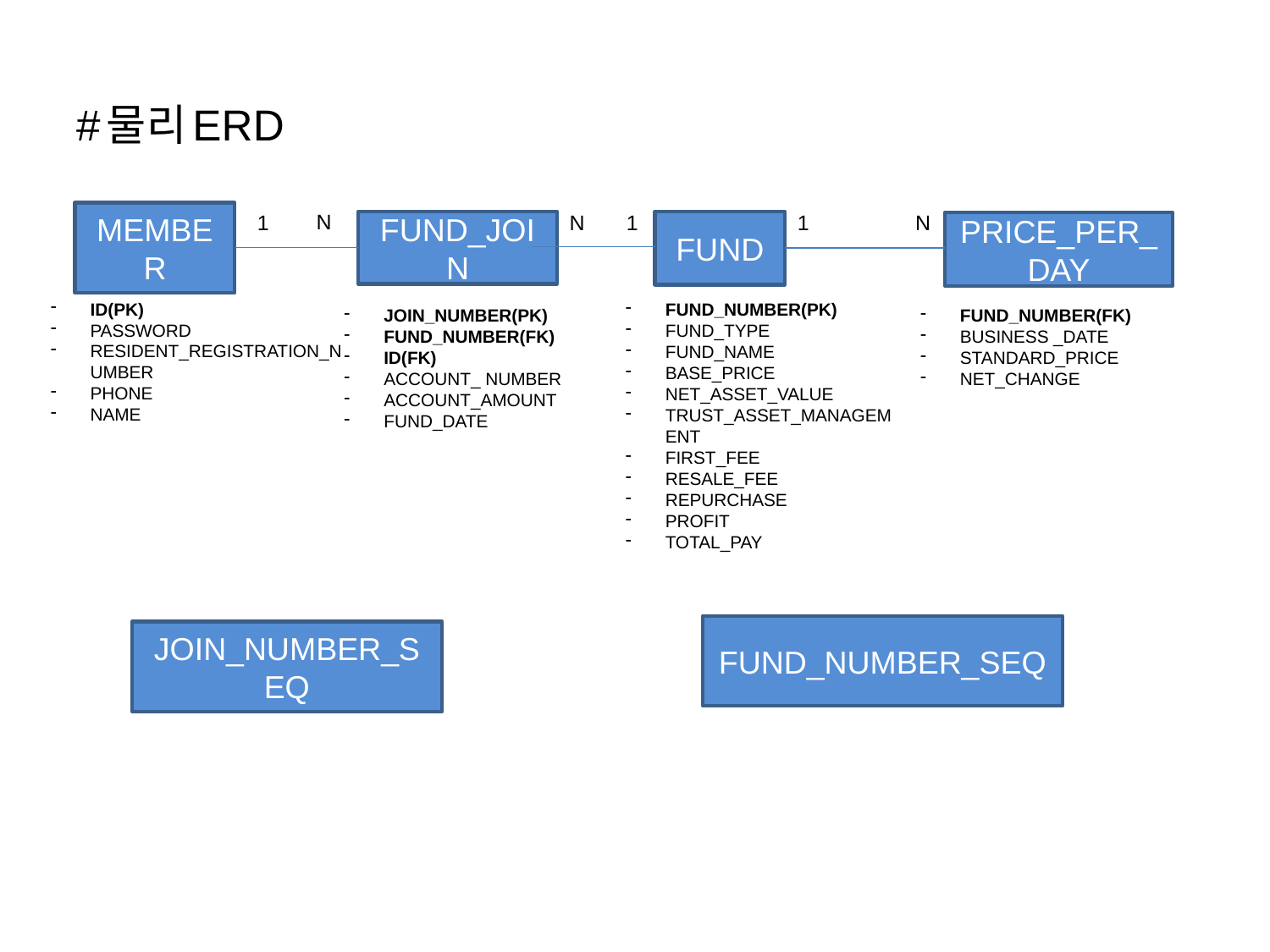

#물리ERD
N
MEMBER
ID(PK)
PASSWORD
RESIDENT_REGISTRATION_NUMBER
PHONE
NAME
1
N
1
1
N
FUND_JOIN
FUND
FUND_NUMBER(PK)
FUND_TYPE
FUND_NAME
BASE_PRICE
NET_ASSET_VALUE
TRUST_ASSET_MANAGEMENT
FIRST_FEE
RESALE_FEE
REPURCHASE
PROFIT
TOTAL_PAY
PRICE_PER_ DAY
JOIN_NUMBER(PK)
FUND_NUMBER(FK)
ID(FK)
ACCOUNT_ NUMBER
ACCOUNT_AMOUNT
FUND_DATE
FUND_NUMBER(FK)
BUSINESS _DATE
STANDARD_PRICE
NET_CHANGE
FUND_NUMBER_SEQ
JOIN_NUMBER_SEQ